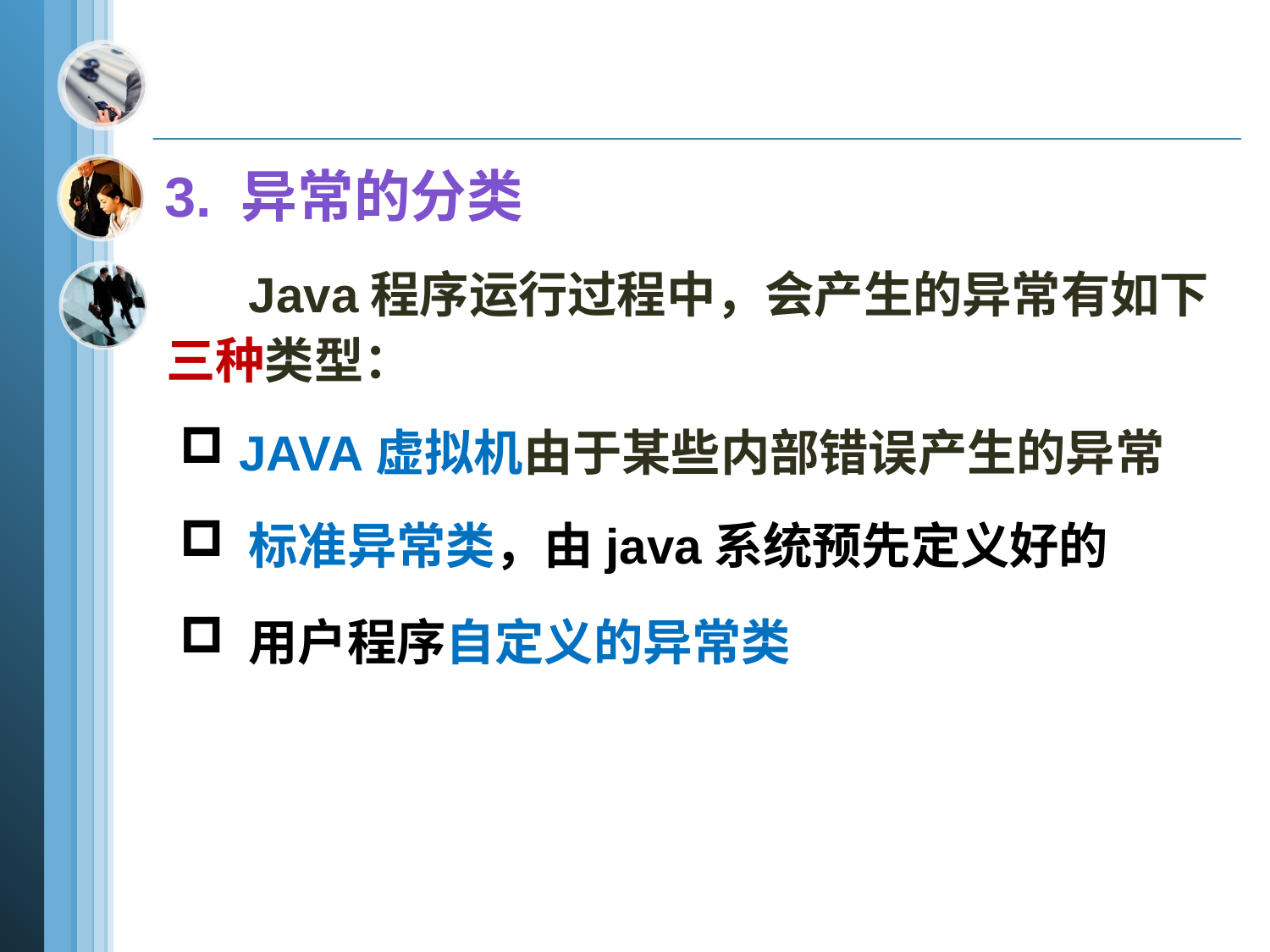

3. 异常的分类

      Java程序运行过程中，会产生的异常有如下三种类型：
 JAVA虚拟机由于某些内部错误产生的异常
 标准异常类，由java系统预先定义好的
 用户程序自定义的异常类